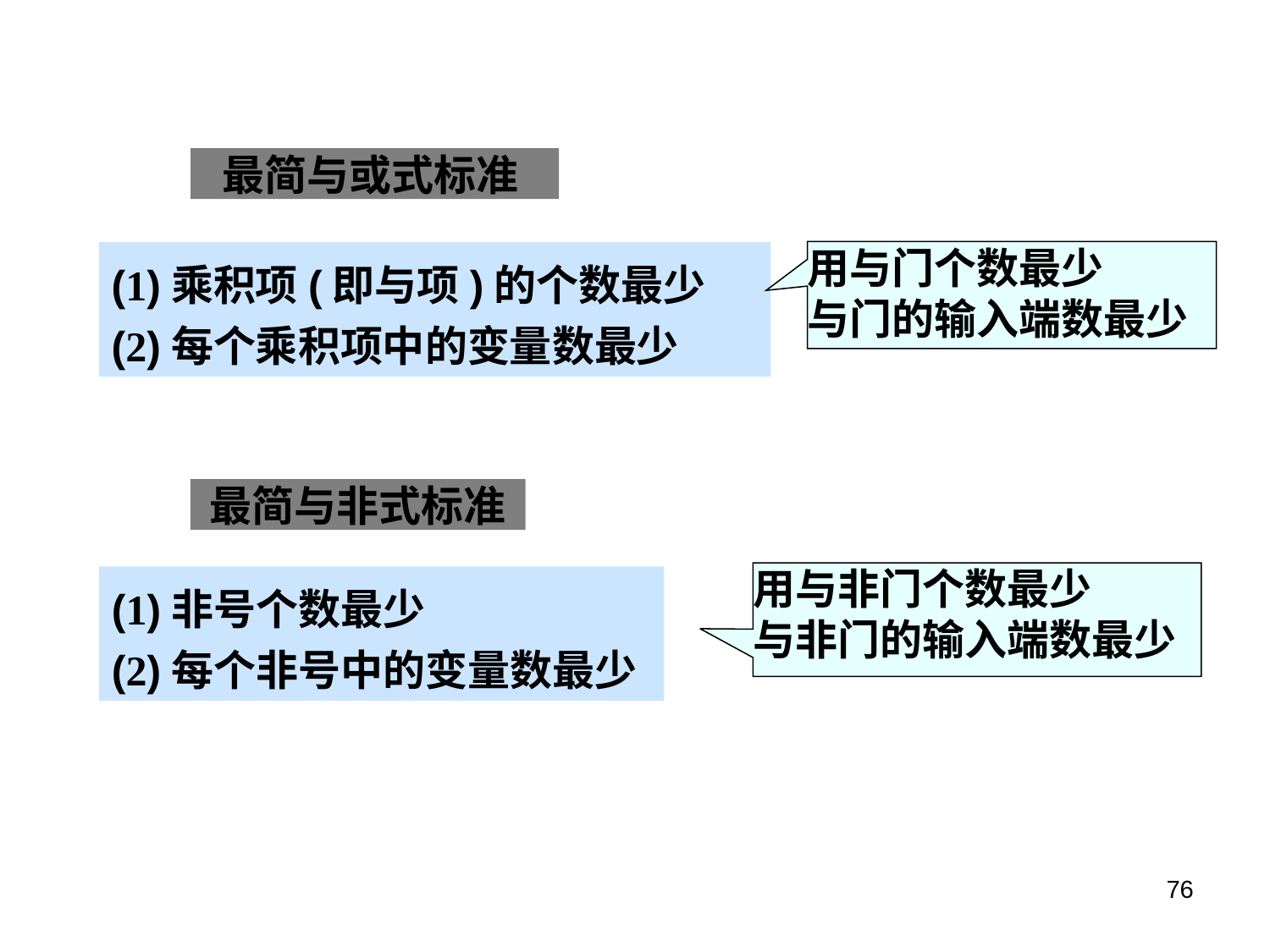

最简与或式标准
用与门个数最少
与门的输入端数最少
(1)乘积项(即与项)的个数最少
(2)每个乘积项中的变量数最少
最简与非式标准
用与非门个数最少
与非门的输入端数最少
(1)非号个数最少
(2)每个非号中的变量数最少
76